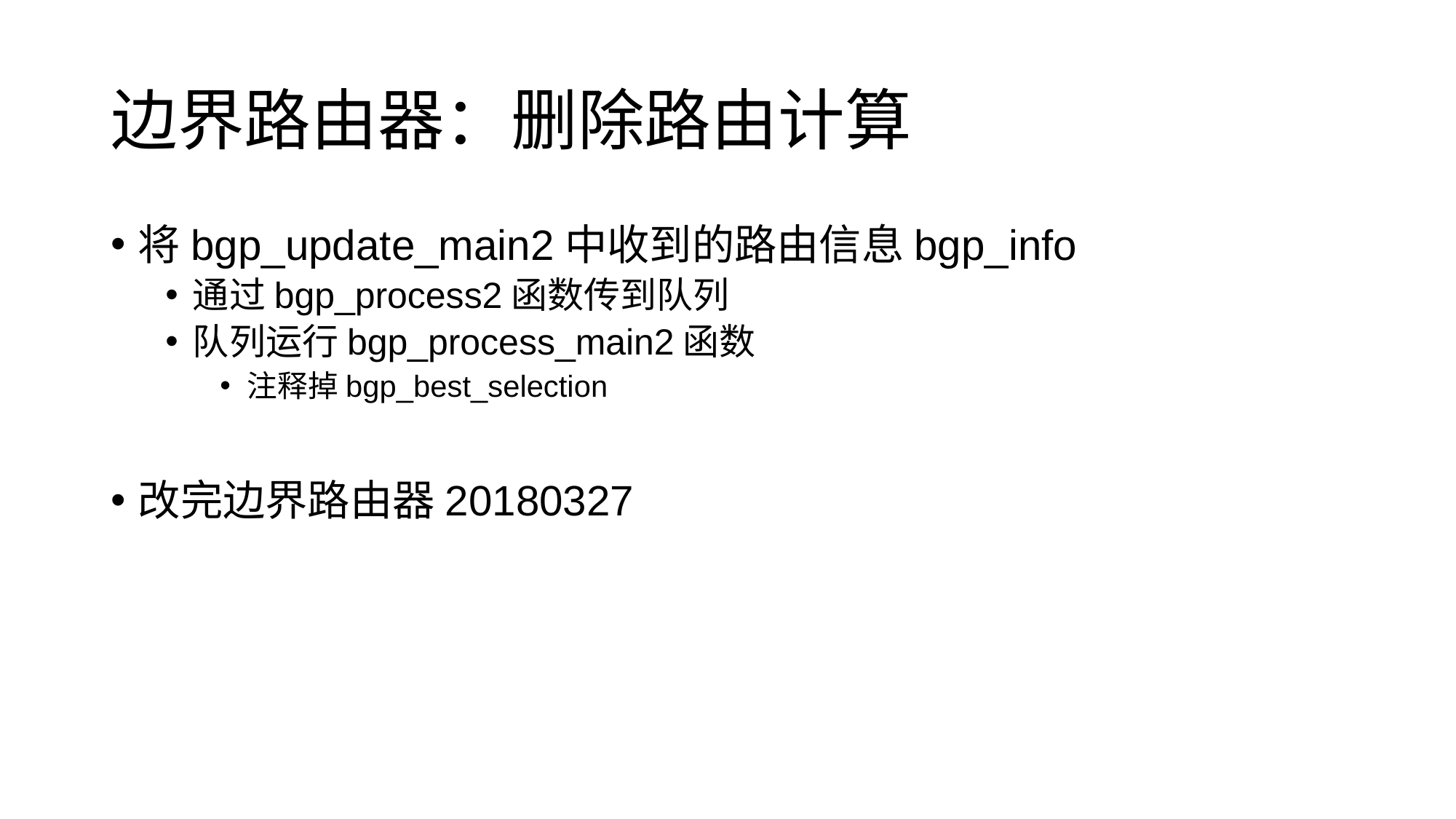

# 边界路由器：删除路由计算
将bgp_update_main2中收到的路由信息bgp_info
通过bgp_process2函数传到队列
队列运行bgp_process_main2函数
注释掉bgp_best_selection

改完边界路由器20180327